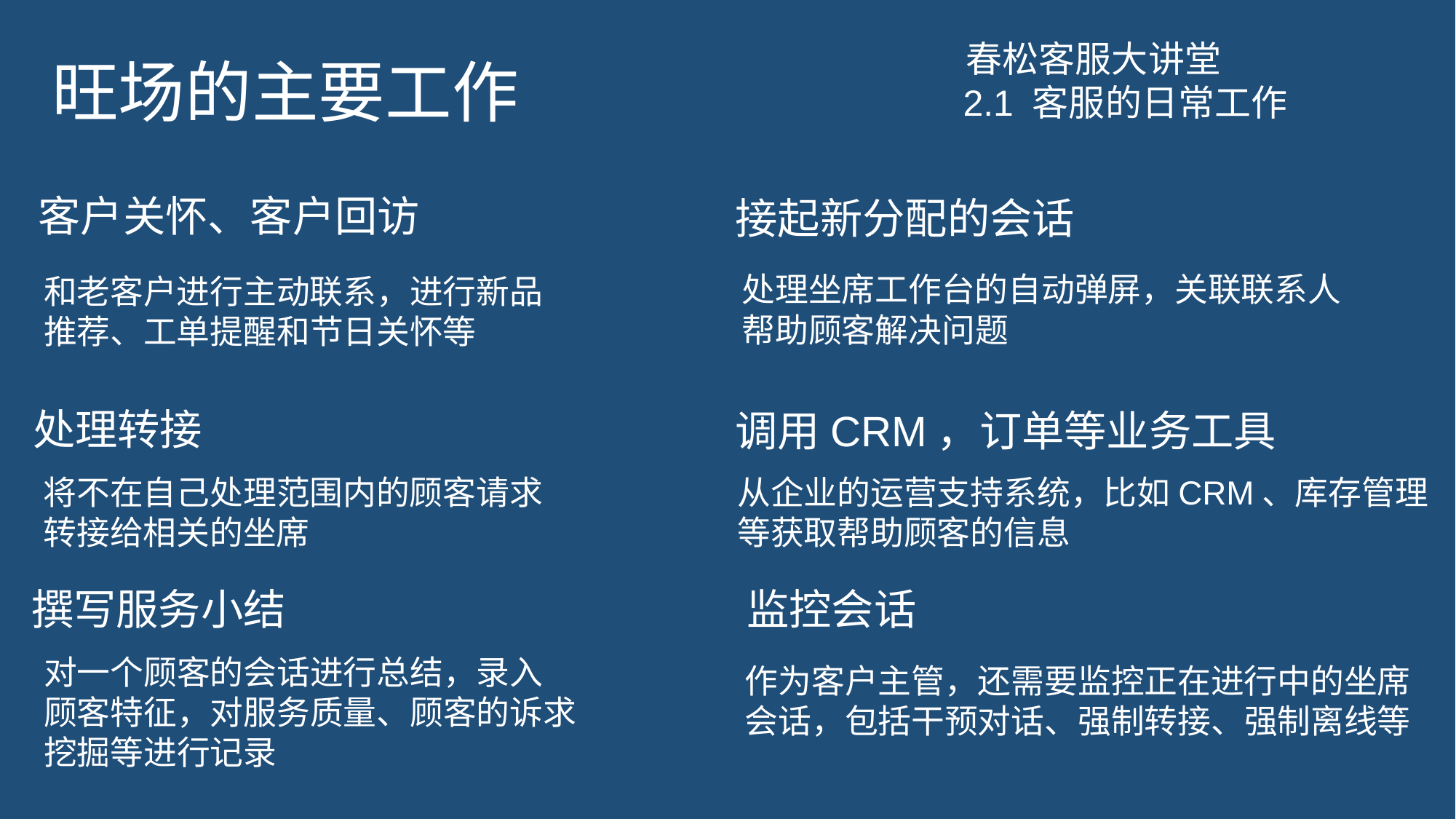

# 旺场的主要工作
春松客服大讲堂
2.1 客服的日常工作
客户关怀、客户回访
接起新分配的会话
处理坐席工作台的自动弹屏，关联联系人
帮助顾客解决问题
和老客户进行主动联系，进行新品
推荐、工单提醒和节日关怀等
处理转接
调用CRM，订单等业务工具
将不在自己处理范围内的顾客请求
转接给相关的坐席
从企业的运营支持系统，比如CRM、库存管理
等获取帮助顾客的信息
撰写服务小结
监控会话
对一个顾客的会话进行总结，录入
顾客特征，对服务质量、顾客的诉求
挖掘等进行记录
作为客户主管，还需要监控正在进行中的坐席
会话，包括干预对话、强制转接、强制离线等